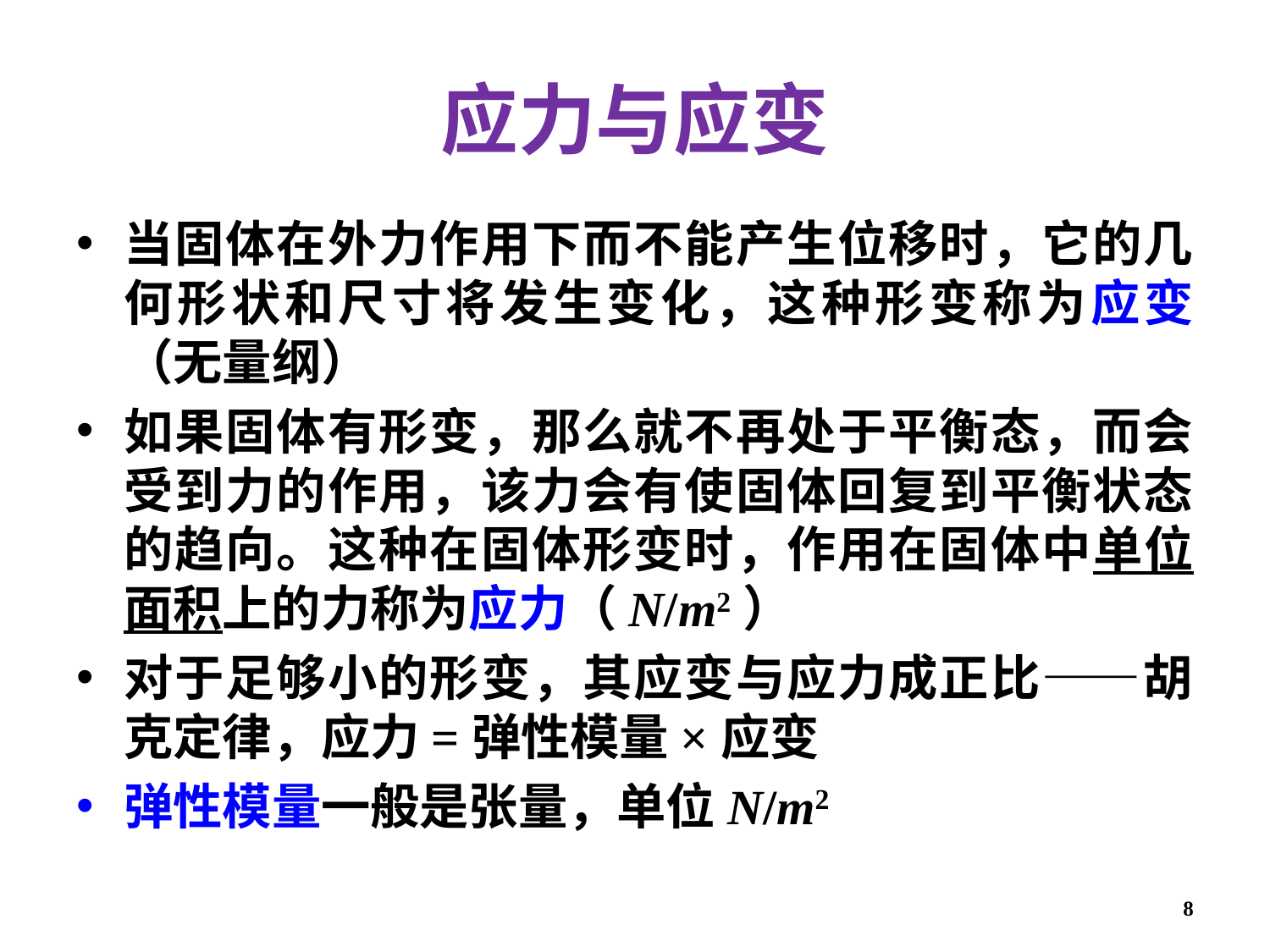

# 应力与应变
当固体在外力作用下而不能产生位移时，它的几何形状和尺寸将发生变化，这种形变称为应变（无量纲）
如果固体有形变，那么就不再处于平衡态，而会受到力的作用，该力会有使固体回复到平衡状态的趋向。这种在固体形变时，作用在固体中单位面积上的力称为应力（N/m2）
对于足够小的形变，其应变与应力成正比——胡克定律，应力=弹性模量×应变
弹性模量一般是张量，单位N/m2
8